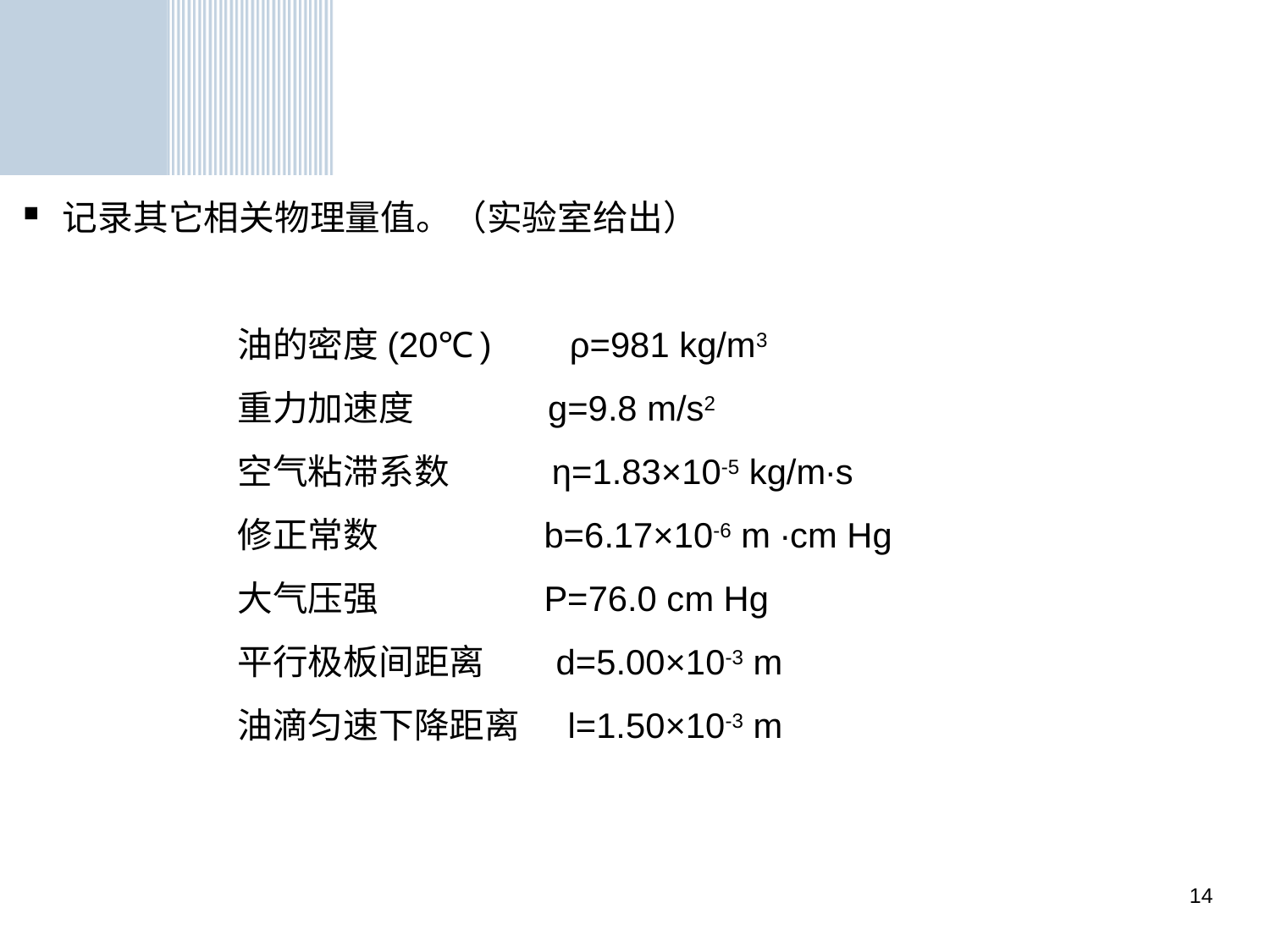

记录其它相关物理量值。（实验室给出）

油的密度(20℃)        ρ=981 kg/m3
重力加速度                g=9.8 m/s2
空气粘滞系数            η=1.83×10-5 kg/m∙s
修正常数                    b=6.17×10-6 m ∙cm Hg
大气压强                    P=76.0 cm Hg
平行极板间距离        d=5.00×10-3 m
油滴匀速下降距离     l=1.50×10-3 m